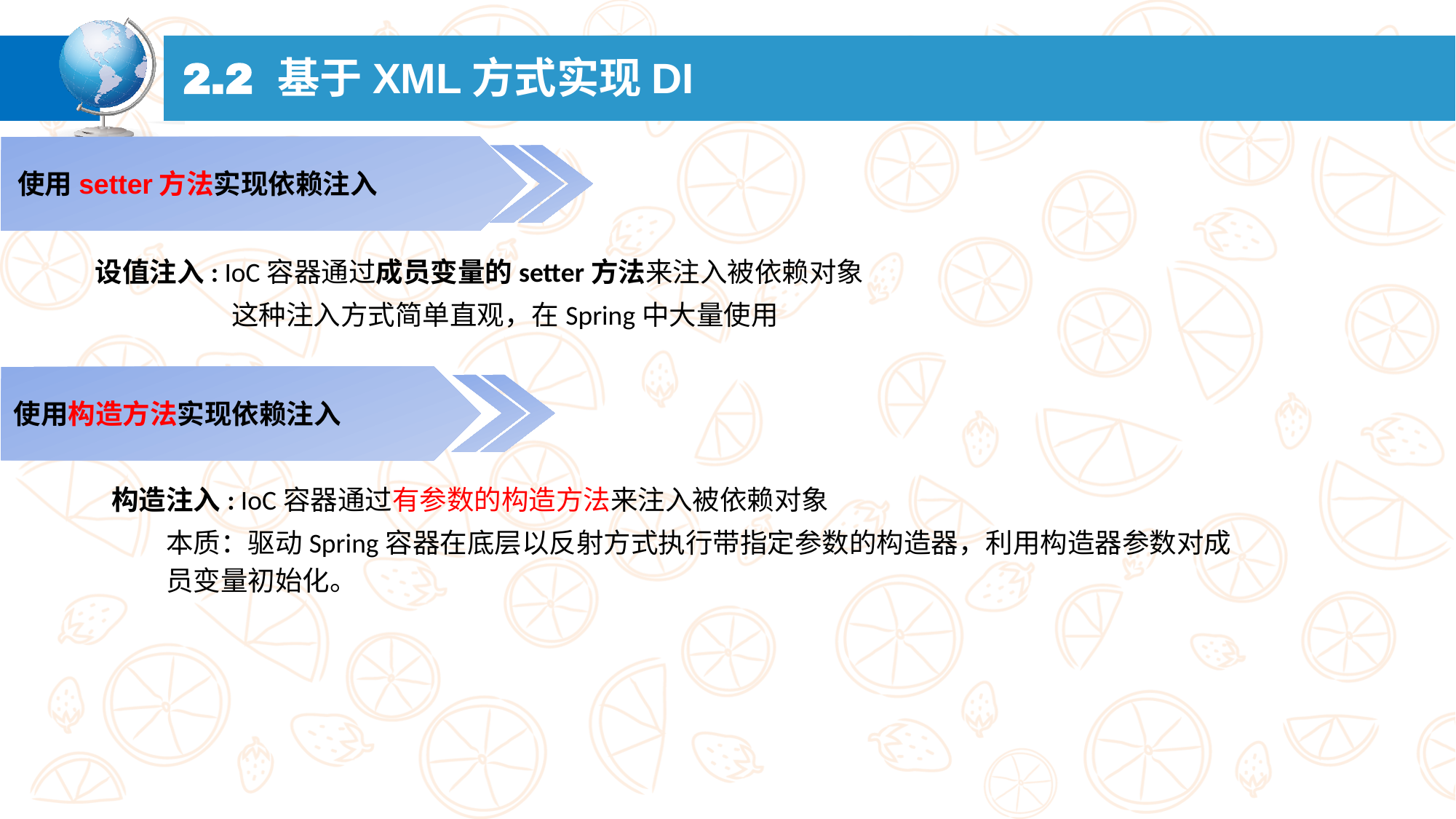

# 2.2 基于XML方式实现DI

使用setter方法实现依赖注入
设值注入: IoC容器通过成员变量的setter方法来注入被依赖对象
                     这种注入方式简单直观，在Spring中大量使用

使用构造方法实现依赖注入
构造注入: IoC容器通过有参数的构造方法来注入被依赖对象
本质：驱动Spring容器在底层以反射方式执行带指定参数的构造器，利用构造器参数对成员变量初始化。